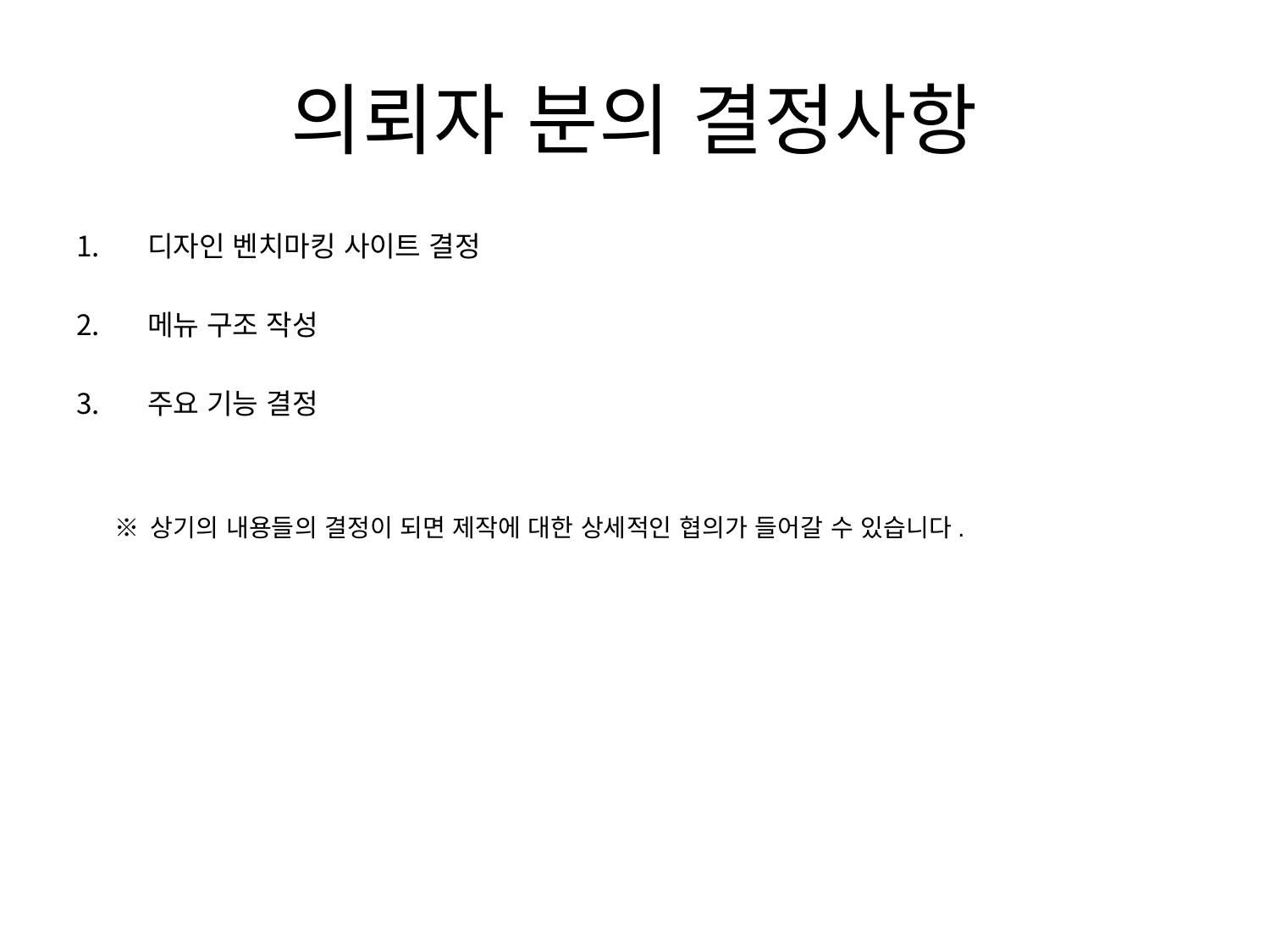

# 의뢰자 분의 결정사항
디자인 벤치마킹 사이트 결정

메뉴 구조 작성

주요 기능 결정

※ 상기의 내용들의 결정이 되면 제작에 대한 상세적인 협의가 들어갈 수 있습니다.